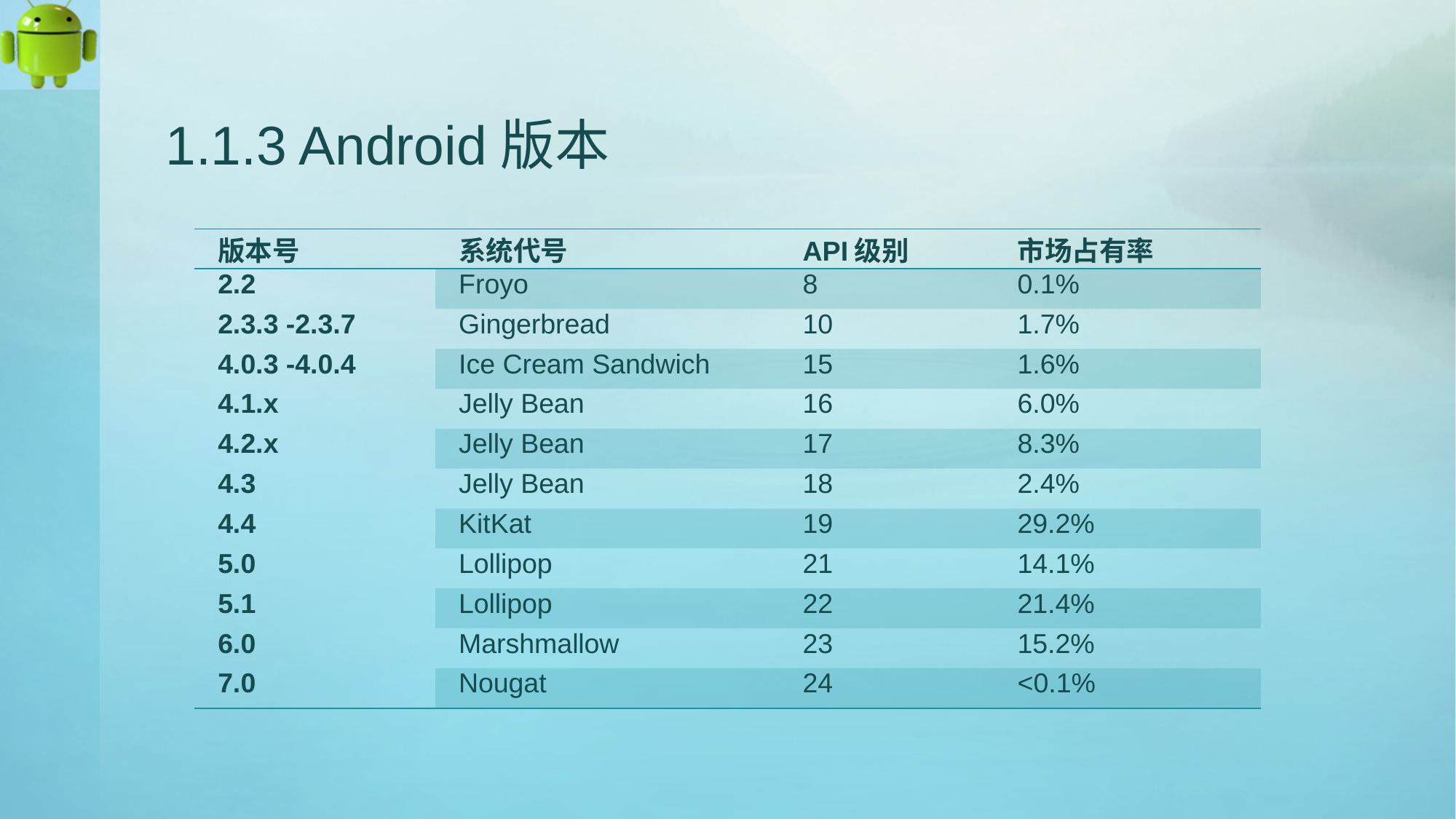

# 1.1.3 Android版本
| 版本号 | 系统代号 | API级别 | 市场占有率 |
| --- | --- | --- | --- |
| 2.2 | Froyo | 8 | 0.1% |
| 2.3.3 -2.3.7 | Gingerbread | 10 | 1.7% |
| 4.0.3 -4.0.4 | Ice Cream Sandwich | 15 | 1.6% |
| 4.1.x | Jelly Bean | 16 | 6.0% |
| 4.2.x | Jelly Bean | 17 | 8.3% |
| 4.3 | Jelly Bean | 18 | 2.4% |
| 4.4 | KitKat | 19 | 29.2% |
| 5.0 | Lollipop | 21 | 14.1% |
| 5.1 | Lollipop | 22 | 21.4% |
| 6.0 | Marshmallow | 23 | 15.2% |
| 7.0 | Nougat | 24 | <0.1% |